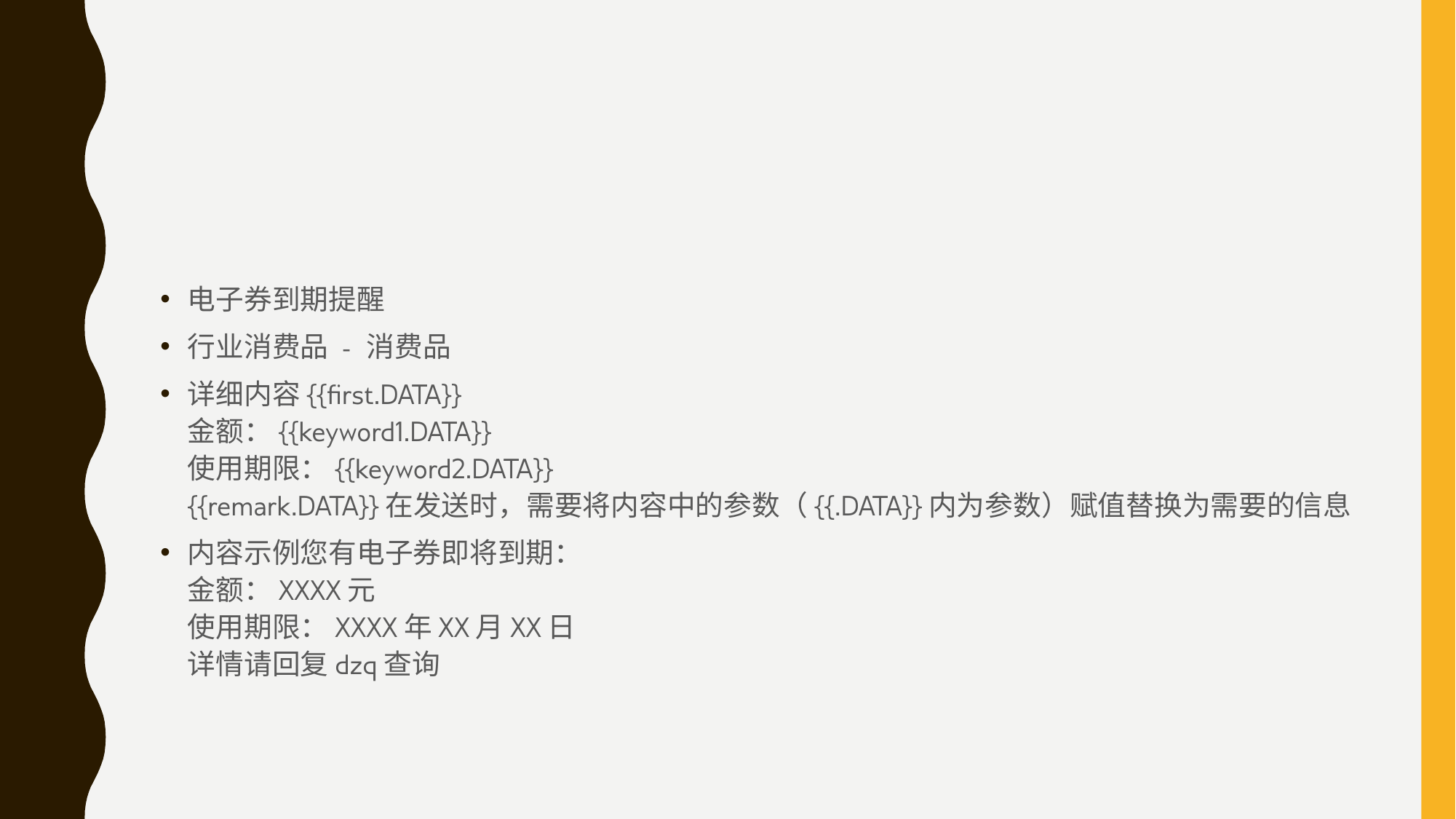

#
电子券到期提醒
行业消费品 - 消费品
详细内容{{first.DATA}}
金额：{{keyword1.DATA}}
使用期限：{{keyword2.DATA}}
{{remark.DATA}}在发送时，需要将内容中的参数（{{.DATA}}内为参数）赋值替换为需要的信息
内容示例您有电子券即将到期：
金额：XXXX元
使用期限：XXXX年XX月XX日
详情请回复dzq查询